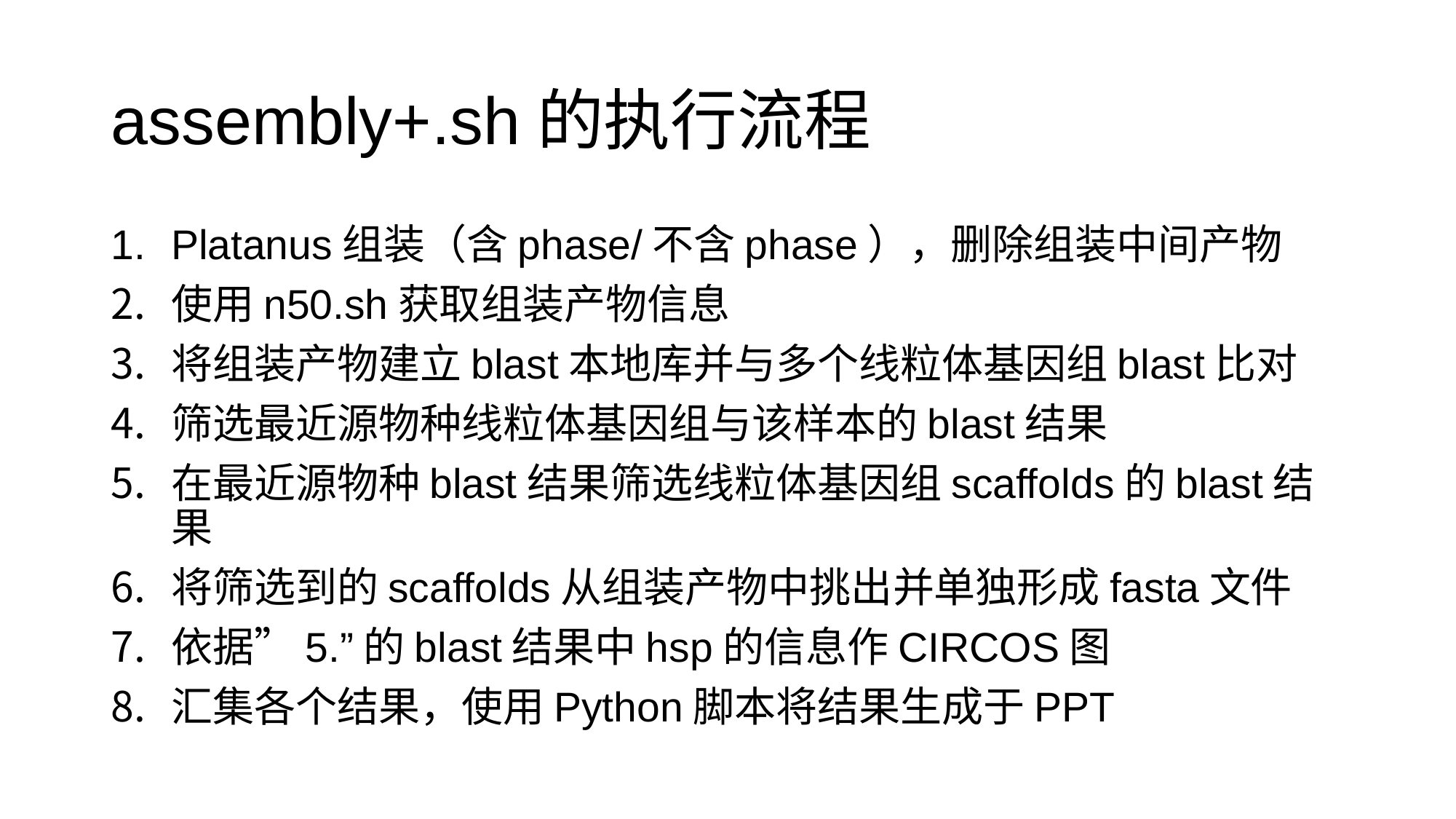

# assembly+.sh的执行流程
Platanus组装（含phase/不含phase），删除组装中间产物
使用n50.sh获取组装产物信息
将组装产物建立blast本地库并与多个线粒体基因组blast比对
筛选最近源物种线粒体基因组与该样本的blast结果
在最近源物种blast结果筛选线粒体基因组scaffolds的blast结果
将筛选到的scaffolds从组装产物中挑出并单独形成fasta文件
依据”5.”的blast结果中hsp的信息作CIRCOS图
汇集各个结果，使用Python脚本将结果生成于PPT